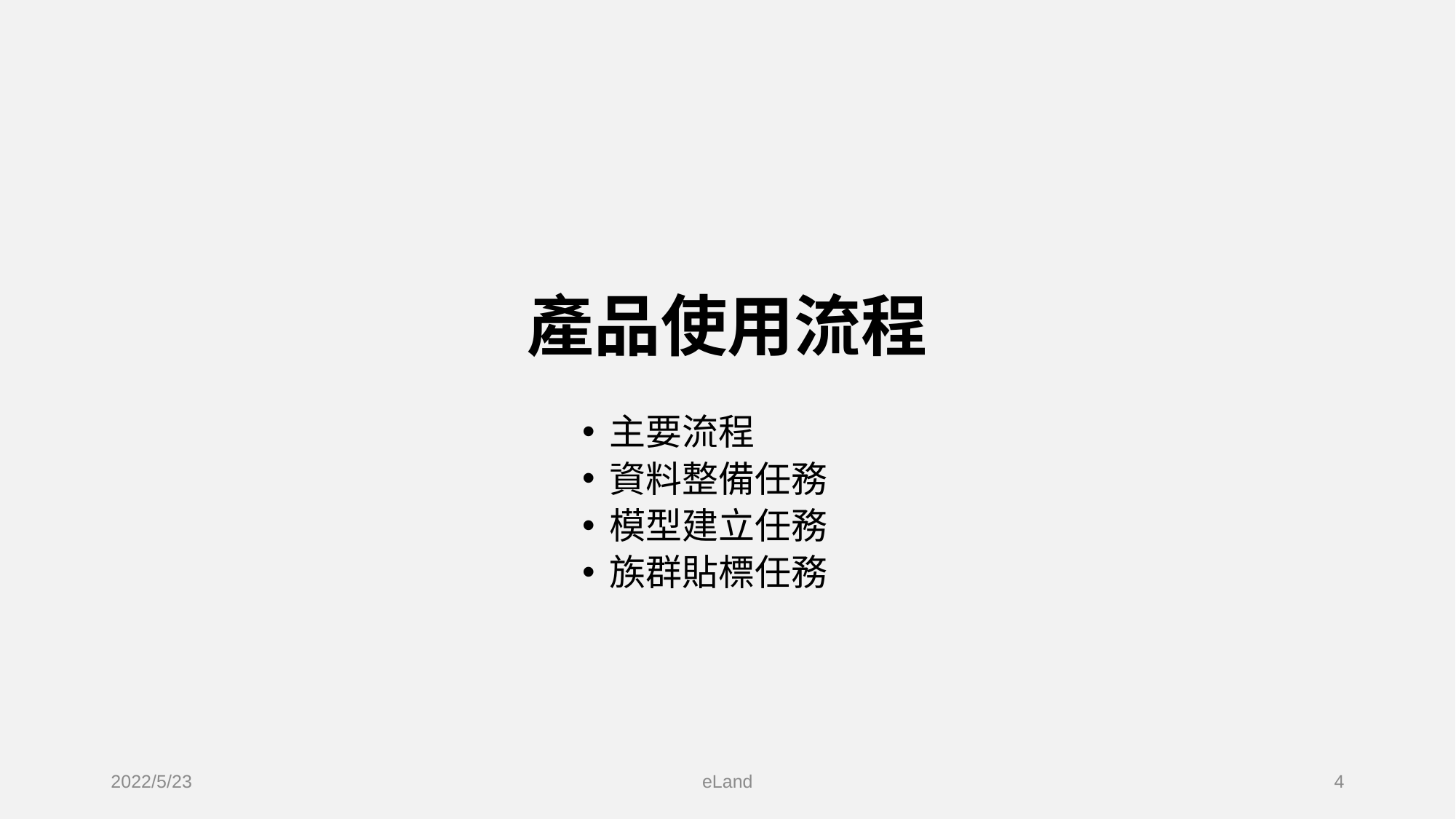

# 產品使用流程
主要流程
資料整備任務
模型建立任務
族群貼標任務
2022/5/23
eLand
4